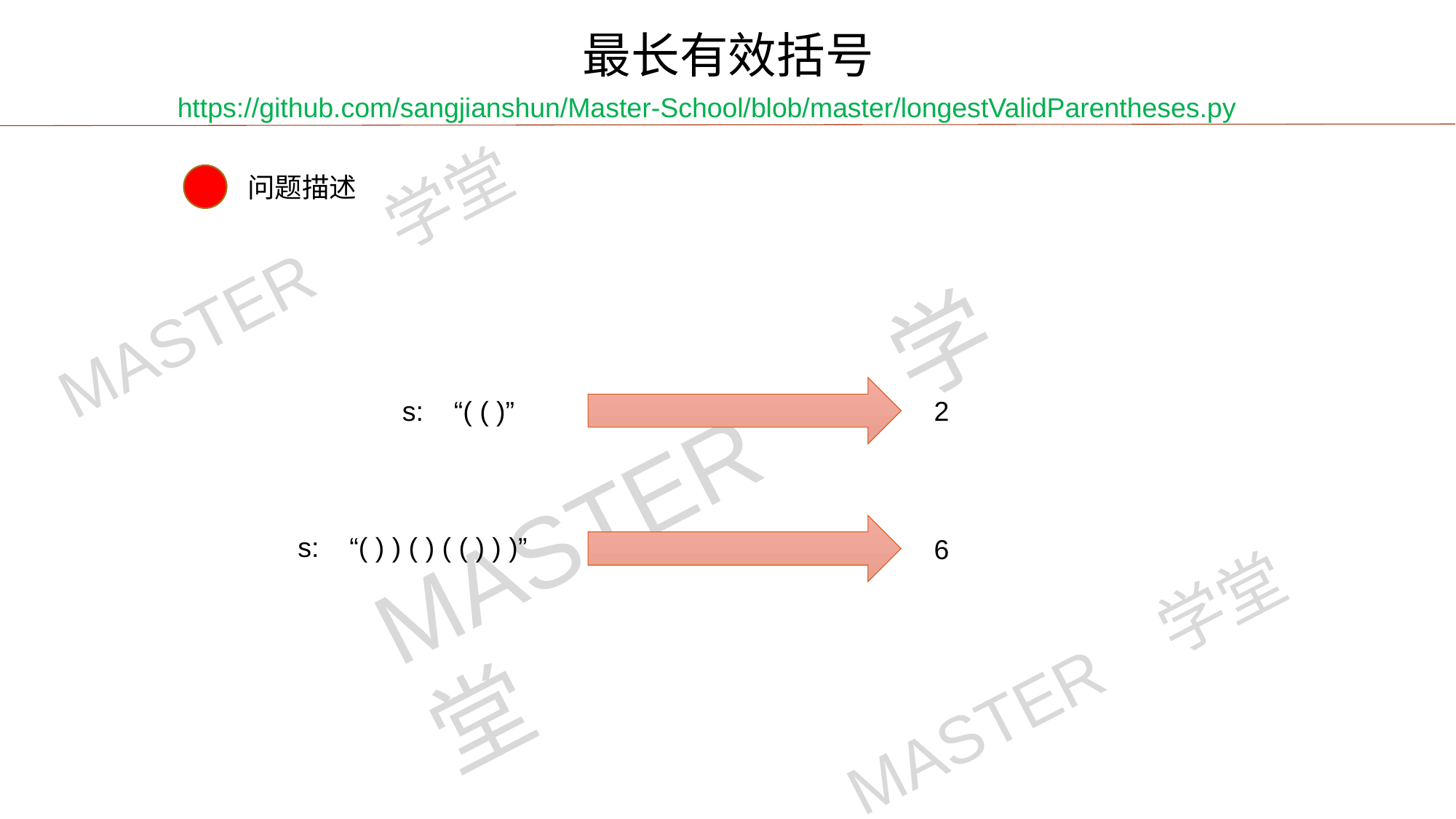

最长有效括号
https://github.com/sangjianshun/Master-School/blob/master/longestValidParentheses.py
问题描述

s:    “( ( )”
2

s:    “( ) ) ( ) ( ( ) ) )”
6